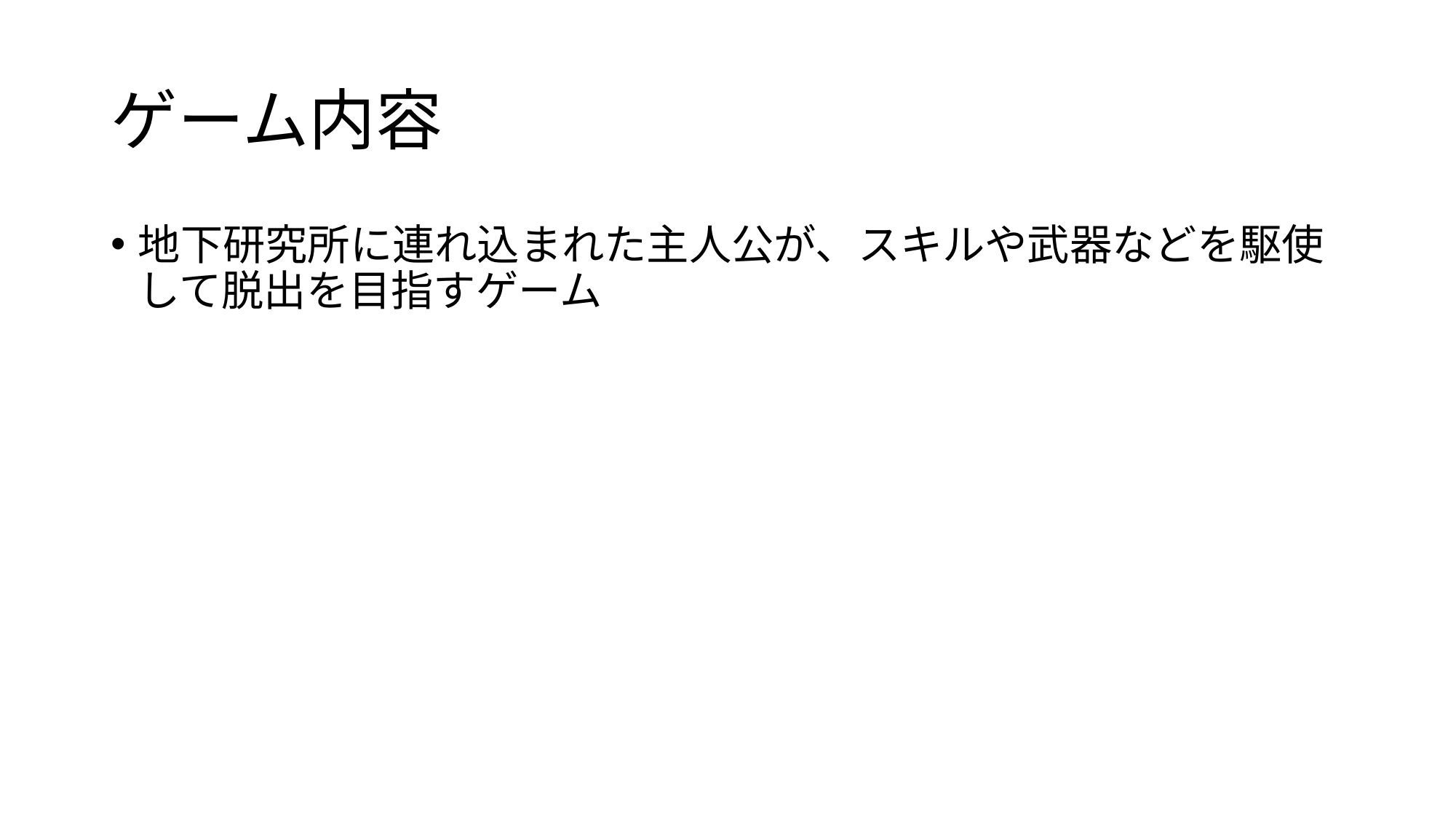

# ゲーム内容
地下研究所に連れ込まれた主人公が、スキルや武器などを駆使して脱出を目指すゲーム